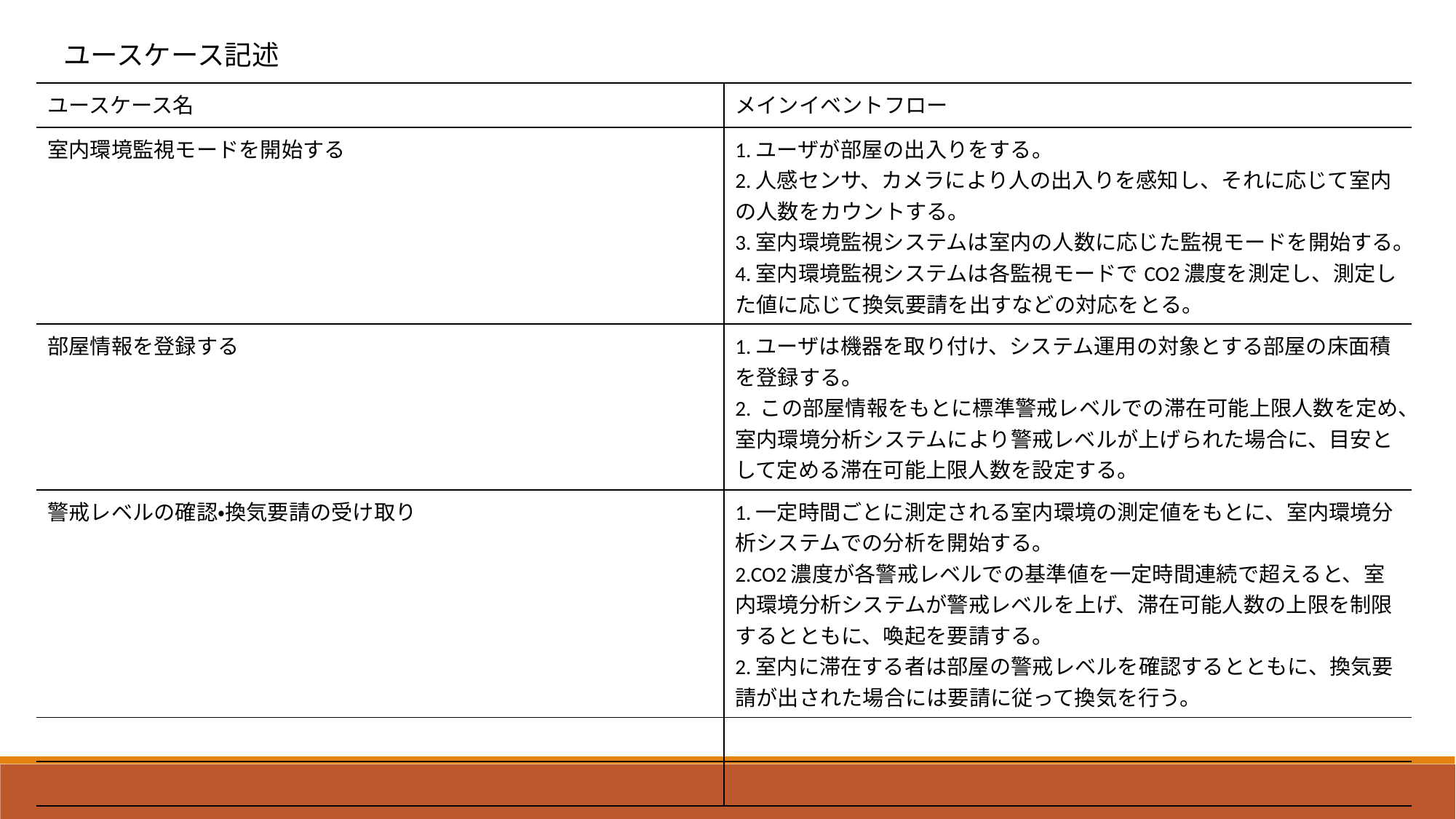

ユースケース記述
| ユースケース名 | メインイベントフロー |
| --- | --- |
| 室内環境監視モードを開始する | 1.ユーザが部屋の出入りをする。 2.人感センサ、カメラにより人の出入りを感知し、それに応じて室内の人数をカウントする。 3.室内環境監視システムは室内の人数に応じた監視モードを開始する。 4.室内環境監視システムは各監視モードでCO2濃度を測定し、測定した値に応じて換気要請を出すなどの対応をとる。 |
| 部屋情報を登録する | 1.ユーザは機器を取り付け、システム運用の対象とする部屋の床面積を登録する。 2. この部屋情報をもとに標準警戒レベルでの滞在可能上限人数を定め、室内環境分析システムにより警戒レベルが上げられた場合に、目安として定める滞在可能上限人数を設定する。 |
| 警戒レベルの確認・換気要請の受け取り | 1.一定時間ごとに測定される室内環境の測定値をもとに、室内環境分析システムでの分析を開始する。 2.CO2濃度が各警戒レベルでの基準値を一定時間連続で超えると、室内環境分析システムが警戒レベルを上げ、滞在可能人数の上限を制限するとともに、喚起を要請する。 2.室内に滞在する者は部屋の警戒レベルを確認するとともに、換気要請が出された場合には要請に従って換気を行う。 |
|  |  |
|  |  |